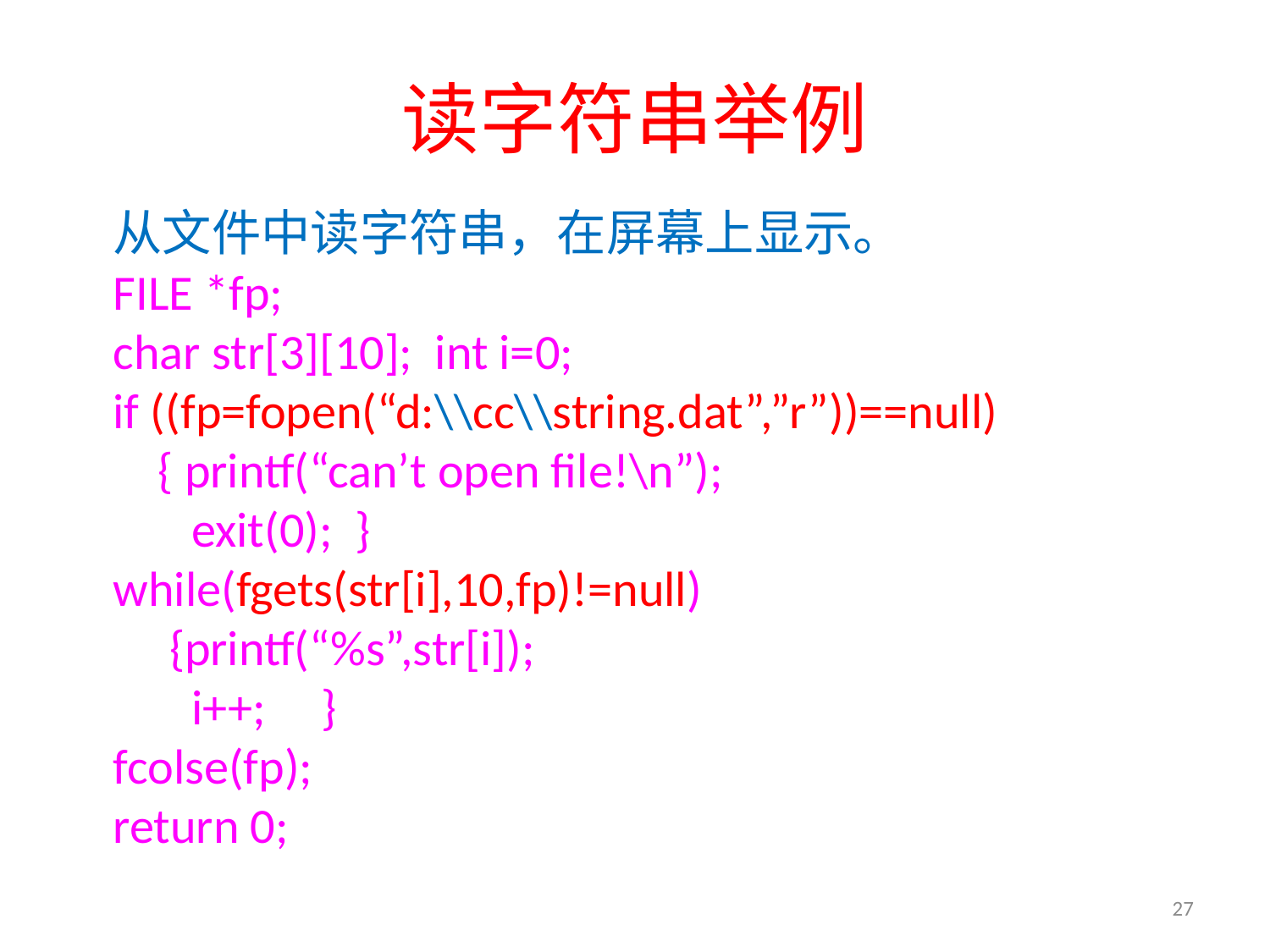

# 读字符串举例
从文件中读字符串，在屏幕上显示。
FILE *fp;
char str[3][10];  int i=0;
if ((fp=fopen(“d:\\cc\\string.dat”,”r”))==null)
    { printf(“can’t open file!\n”);
       exit(0);  }
while(fgets(str[i],10,fp)!=null)
     {printf(“%s”,str[i]);
       i++;     }
fcolse(fp);
return 0;
27